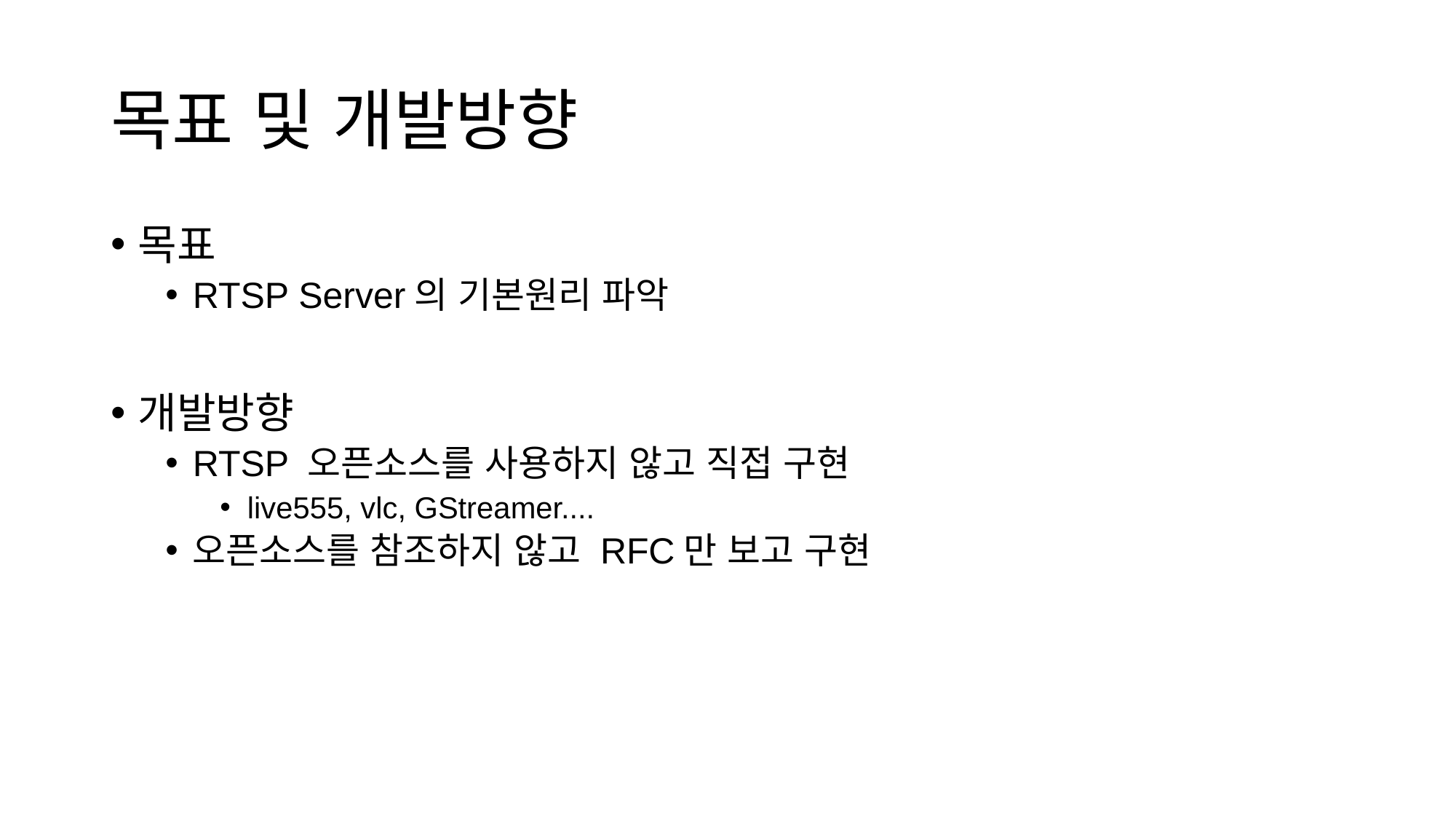

# 목표 및 개발방향
목표
RTSP Server의 기본원리 파악

개발방향
RTSP 오픈소스를 사용하지 않고 직접 구현
live555, vlc, GStreamer....
오픈소스를 참조하지 않고 RFC만 보고 구현